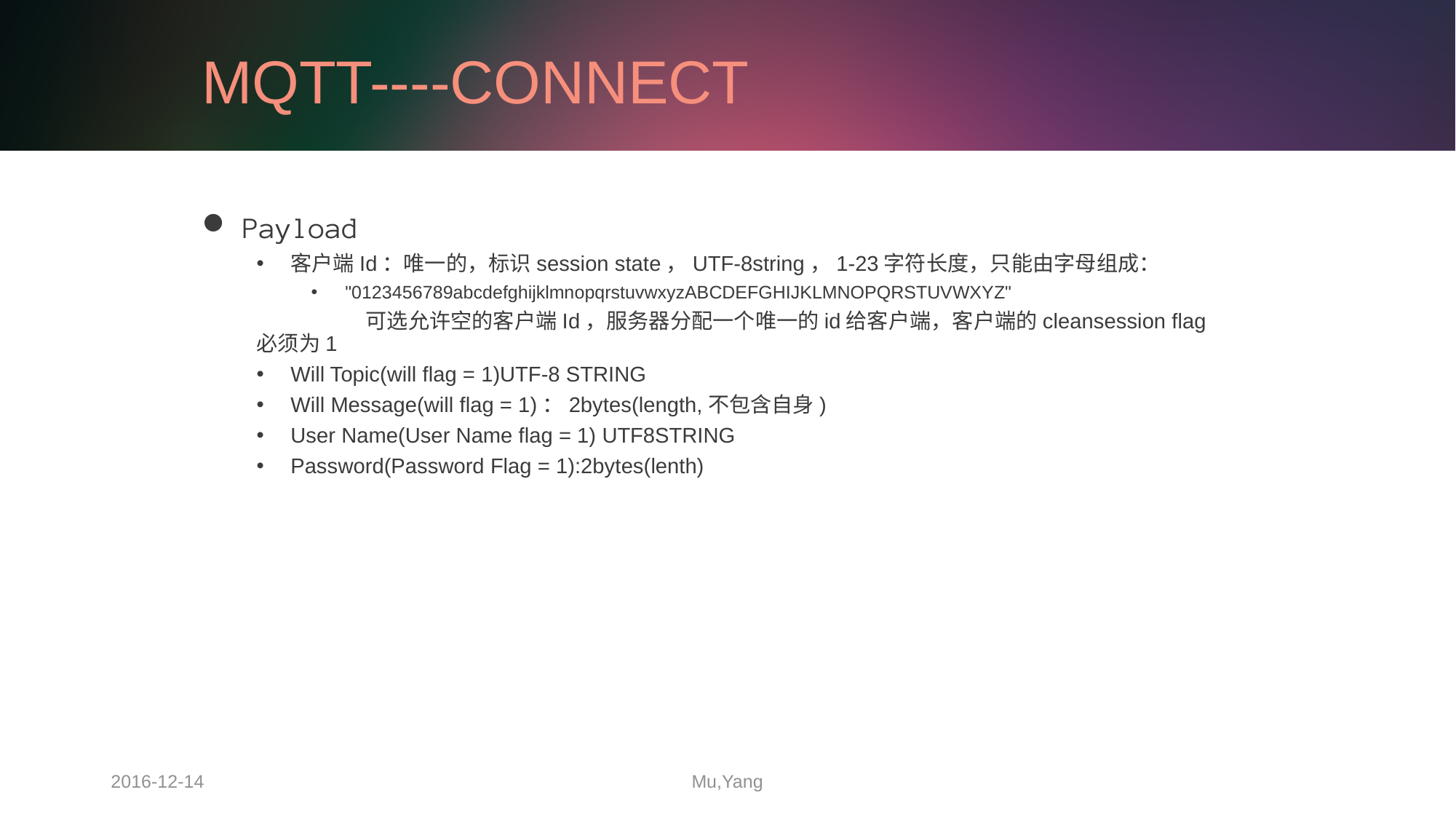

# MQTT----CONNECT
Payload
客户端Id：唯一的，标识session state，UTF-8string，1-23字符长度，只能由字母组成：
"0123456789abcdefghijklmnopqrstuvwxyzABCDEFGHIJKLMNOPQRSTUVWXYZ"
	可选允许空的客户端Id，服务器分配一个唯一的id给客户端，客户端的cleansession flag必须为1
Will Topic(will flag = 1)UTF-8 STRING
Will Message(will flag = 1)：2bytes(length,不包含自身)
User Name(User Name flag = 1) UTF8STRING
Password(Password Flag = 1):2bytes(lenth)

2016-12-14
Mu,Yang
20